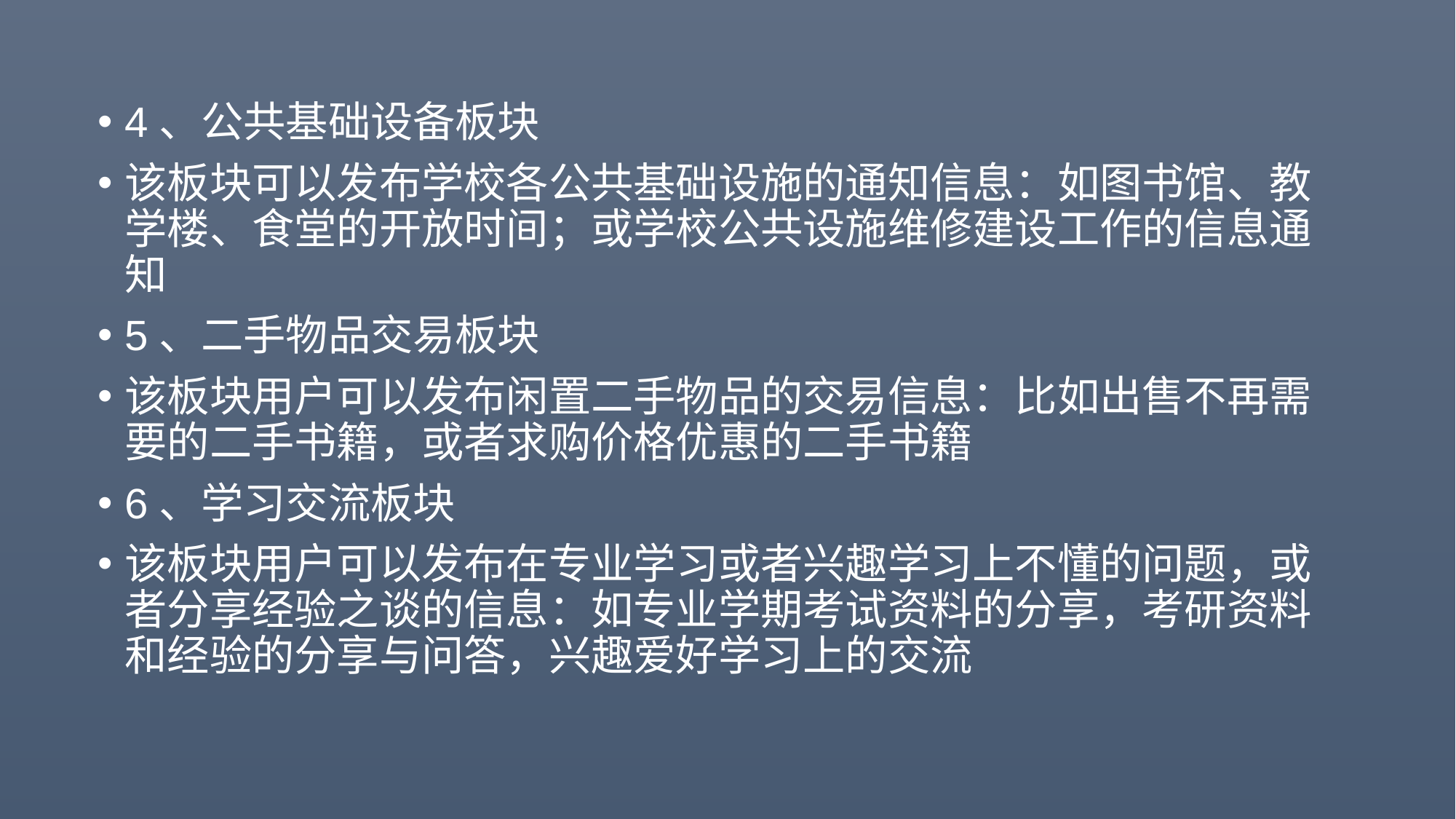

#
4、公共基础设备板块
该板块可以发布学校各公共基础设施的通知信息：如图书馆、教学楼、食堂的开放时间；或学校公共设施维修建设工作的信息通知
5、二手物品交易板块
该板块用户可以发布闲置二手物品的交易信息：比如出售不再需要的二手书籍，或者求购价格优惠的二手书籍
6、学习交流板块
该板块用户可以发布在专业学习或者兴趣学习上不懂的问题，或者分享经验之谈的信息：如专业学期考试资料的分享，考研资料和经验的分享与问答，兴趣爱好学习上的交流